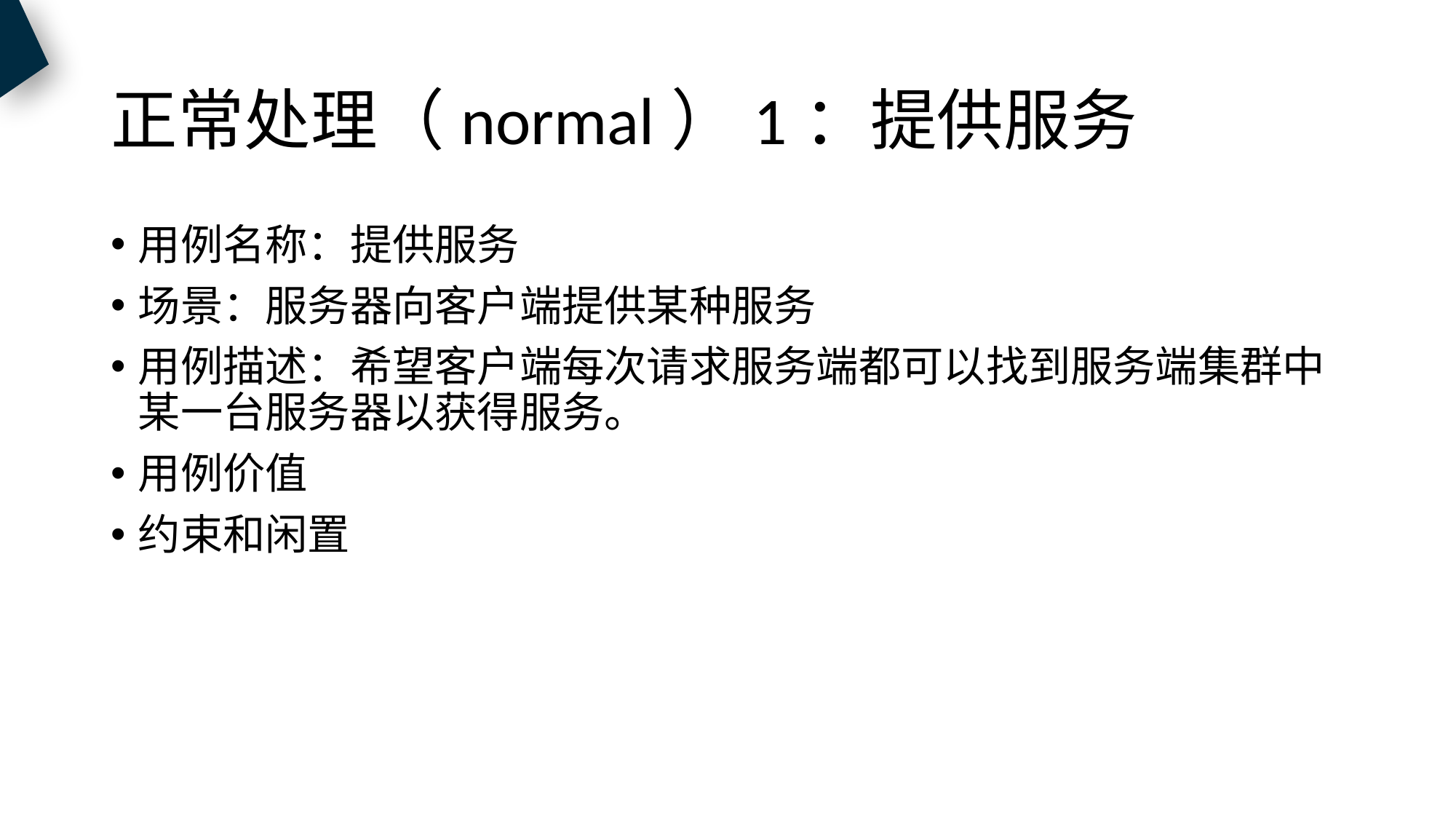

# 正常处理（normal）1：提供服务
用例名称：提供服务
场景：服务器向客户端提供某种服务
用例描述：希望客户端每次请求服务端都可以找到服务端集群中某一台服务器以获得服务。
用例价值
约束和闲置